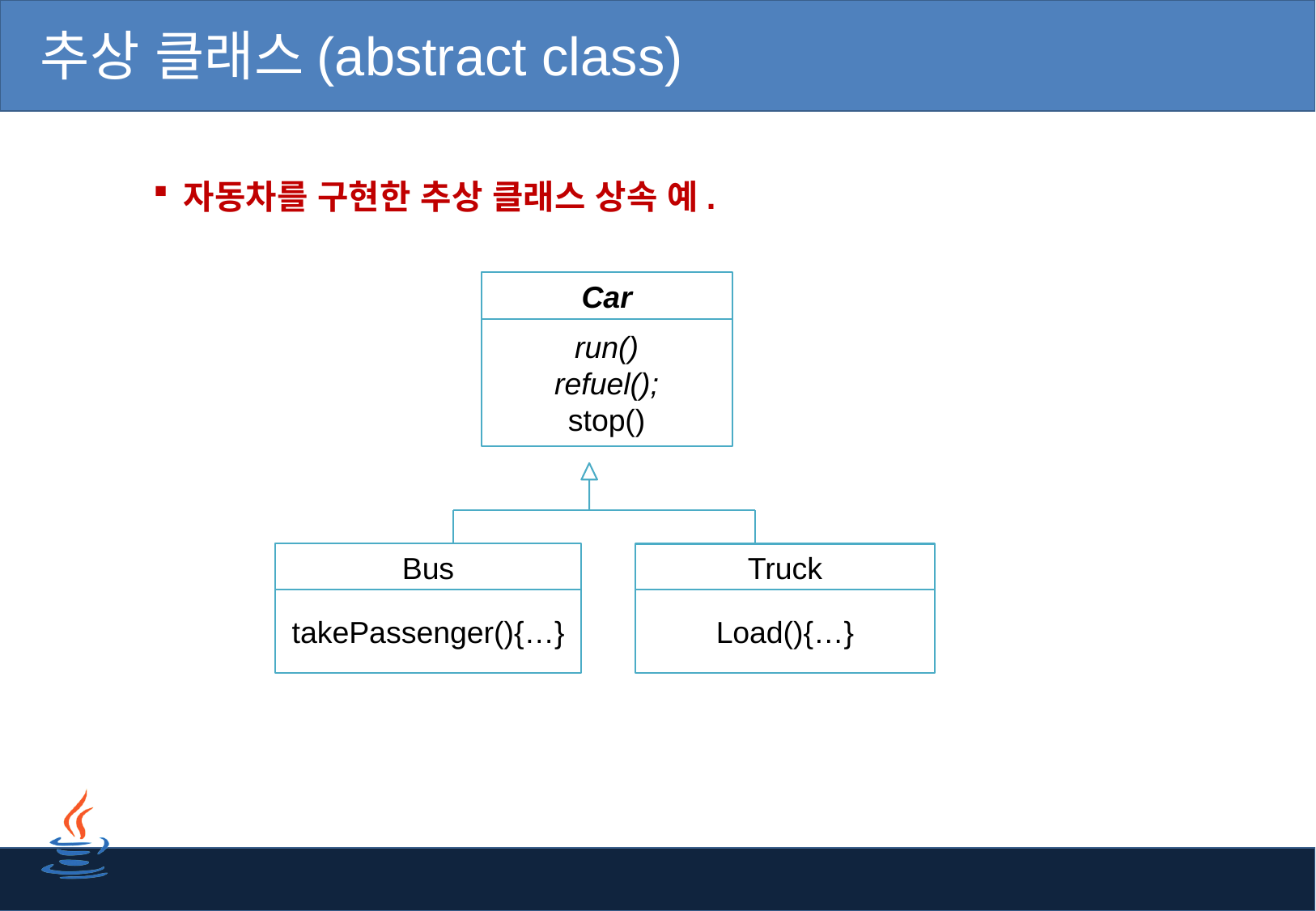

# 추상 클래스(abstract class)
자동차를 구현한 추상 클래스 상속 예.

Car

 run()
refuel();
stop()

Bus

Truck

takePassenger(){…}
Load(){…}
16